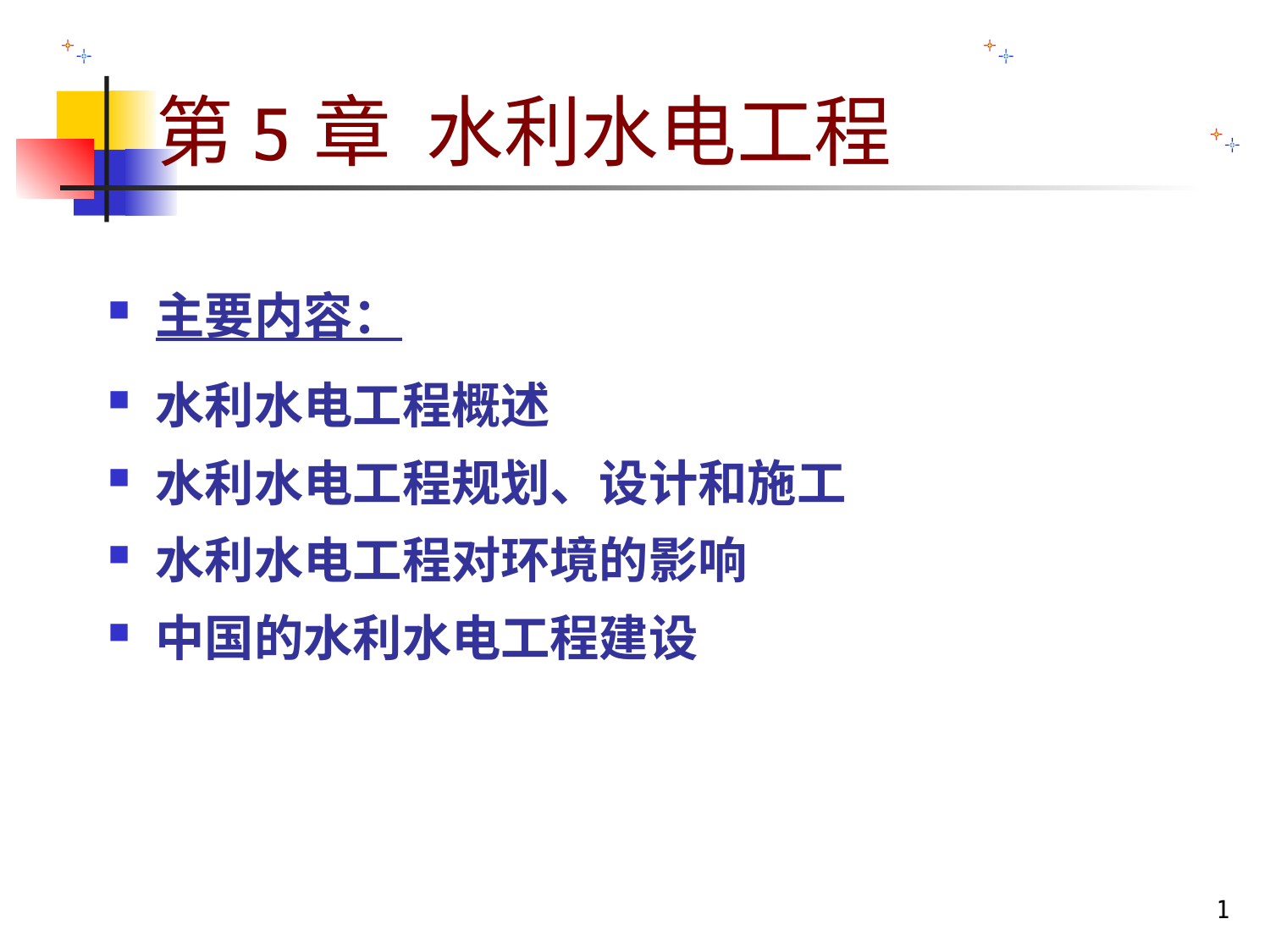

# 第5章  水利水电工程
主要内容：
水利水电工程概述
水利水电工程规划、设计和施工
水利水电工程对环境的影响
中国的水利水电工程建设
1